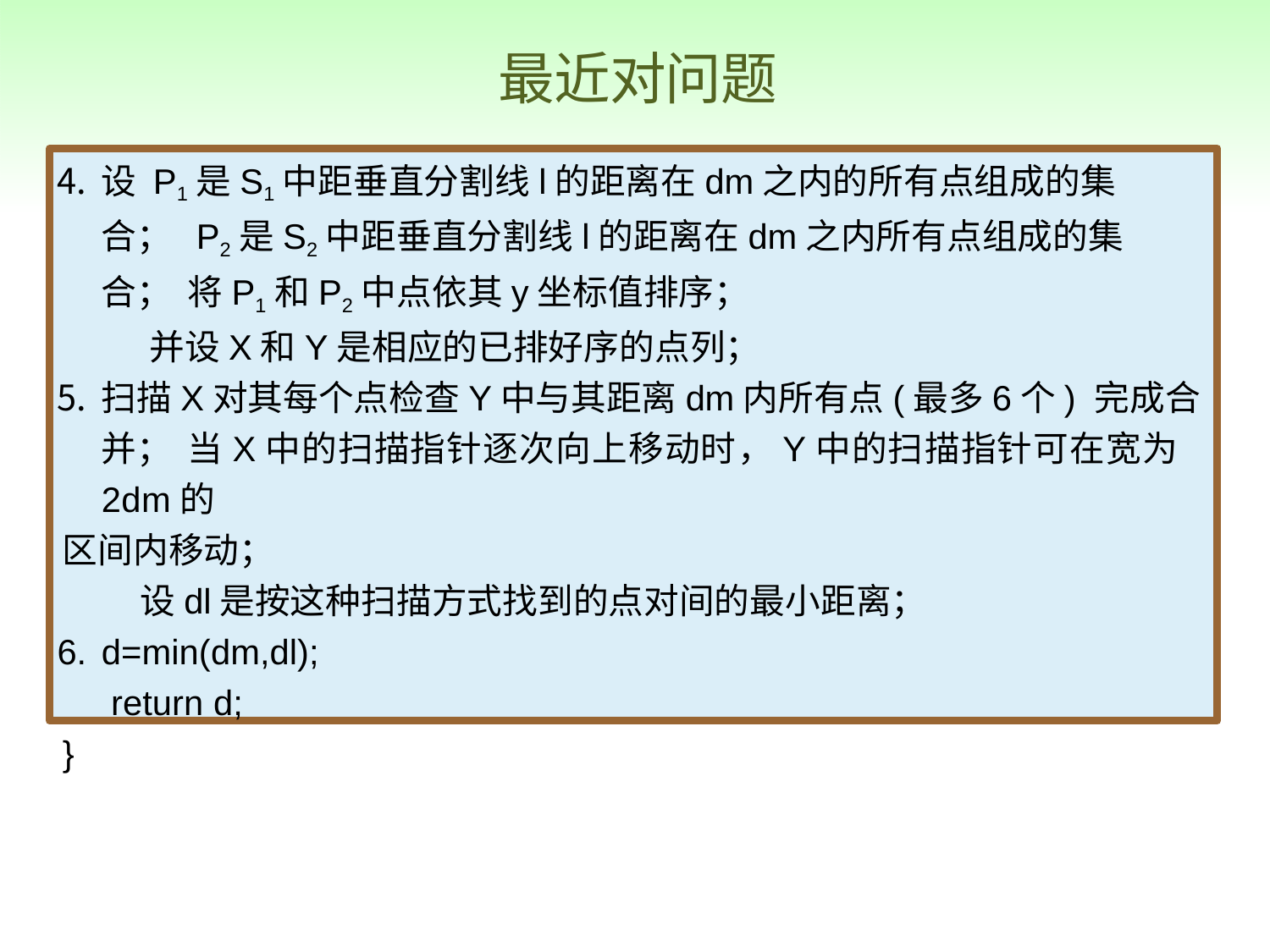

# 最近对问题
设 P1是S1中距垂直分割线l的距离在dm之内的所有点组成的集合；  P2是S2中距垂直分割线l的距离在dm之内所有点组成的集合；  将P1和P2中点依其y坐标值排序；
并设X和Y是相应的已排好序的点列；
扫描X对其每个点检查Y中与其距离dm内所有点(最多6个) 完成合并；  当X中的扫描指针逐次向上移动时，Y中的扫描指针可在宽为2dm的
区间内移动；
设dl是按这种扫描方式找到的点对间的最小距离；
d=min(dm,dl);  return d;
}